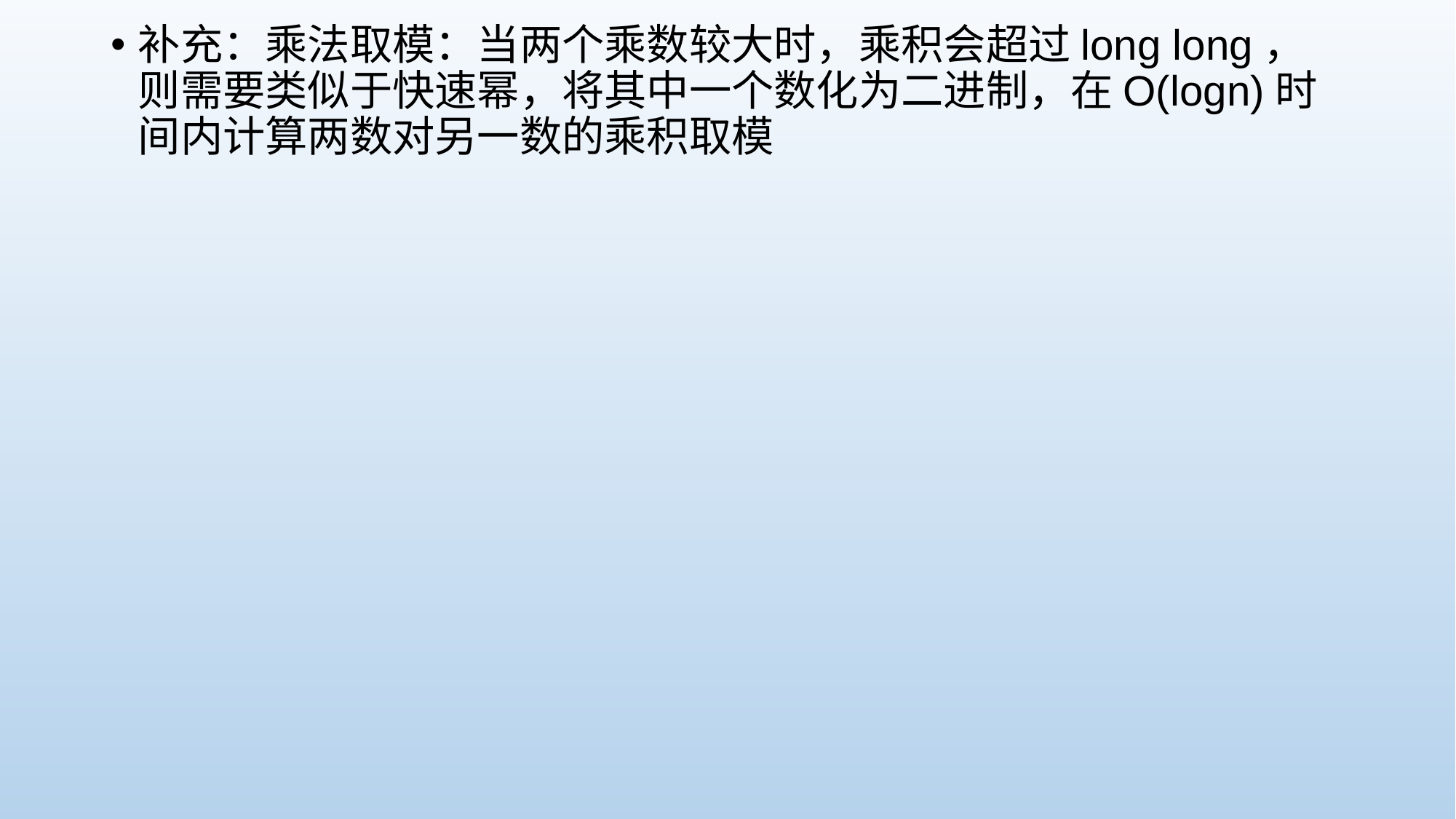

补充：乘法取模：当两个乘数较大时，乘积会超过long long，则需要类似于快速幂，将其中一个数化为二进制，在O(logn)时间内计算两数对另一数的乘积取模